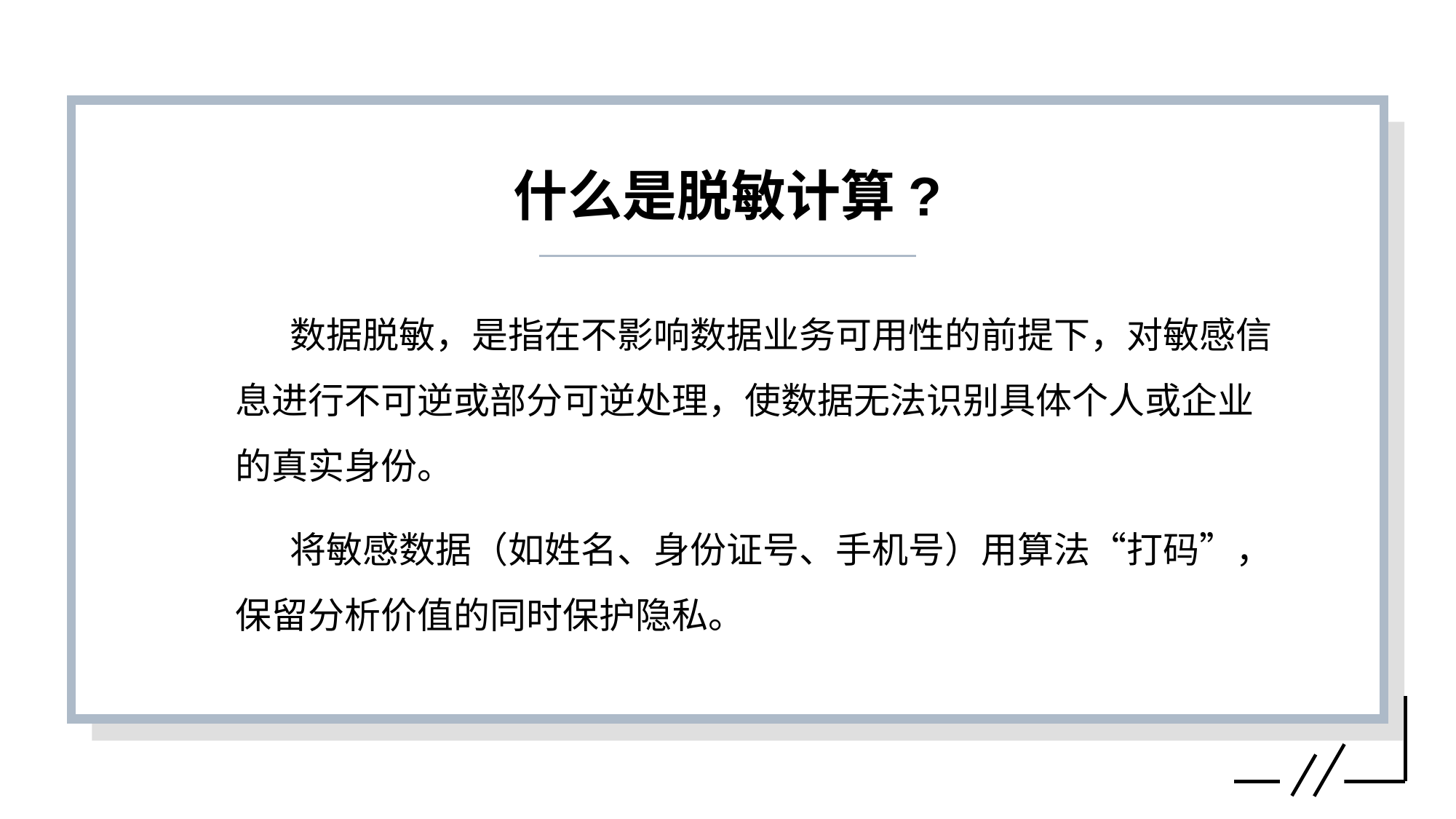

# 什么是脱敏计算?
数据脱敏，是指在不影响数据业务可用性的前提下，对敏感信息进行不可逆或部分可逆处理，使数据无法识别具体个人或企业的真实身份。
将敏感数据（如姓名、身份证号、手机号）用算法“打码”，保留分析价值的同时保护隐私。